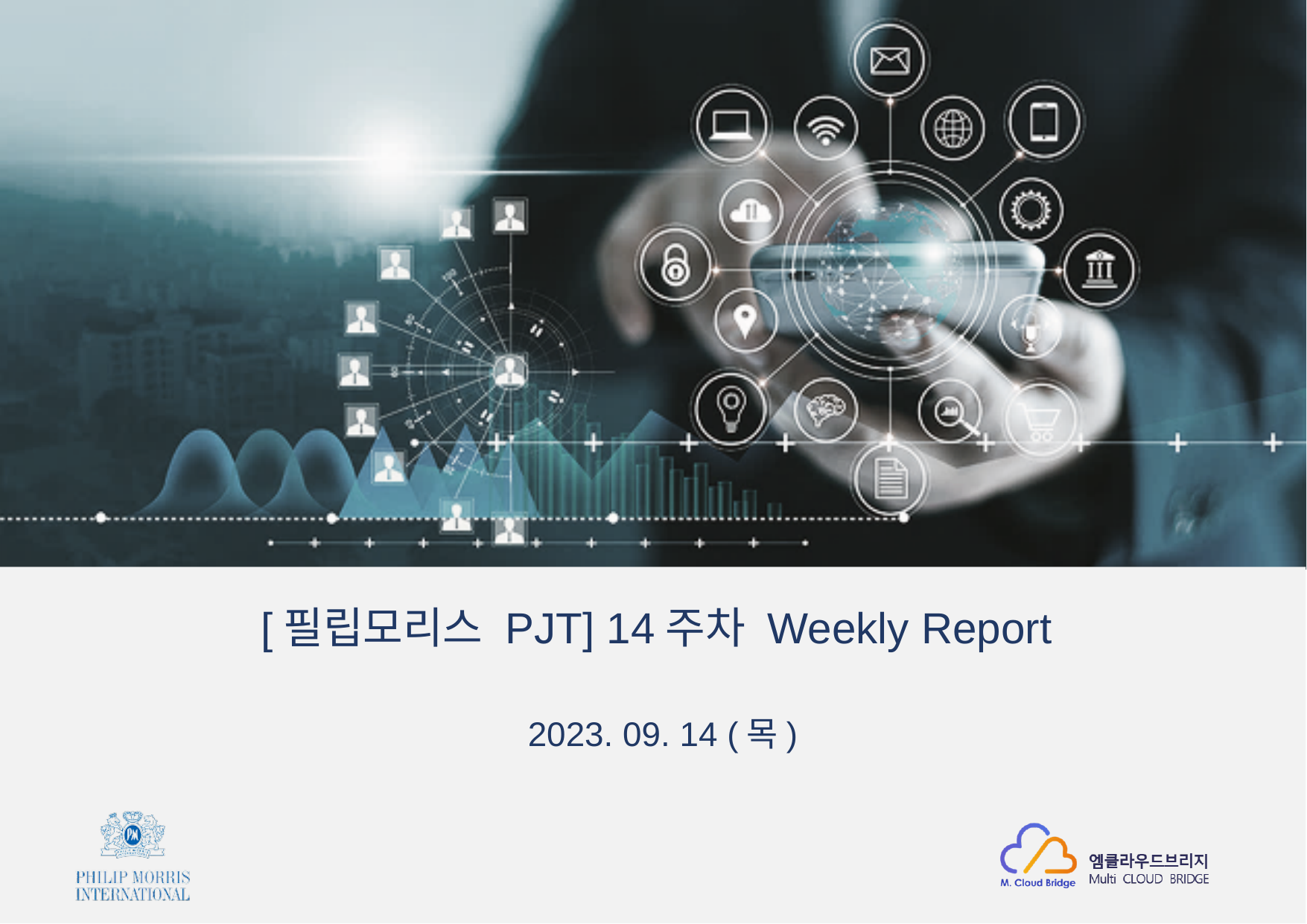

[필립모리스 PJT] 14주차 Weekly Report
2023. 09. 14 (목)